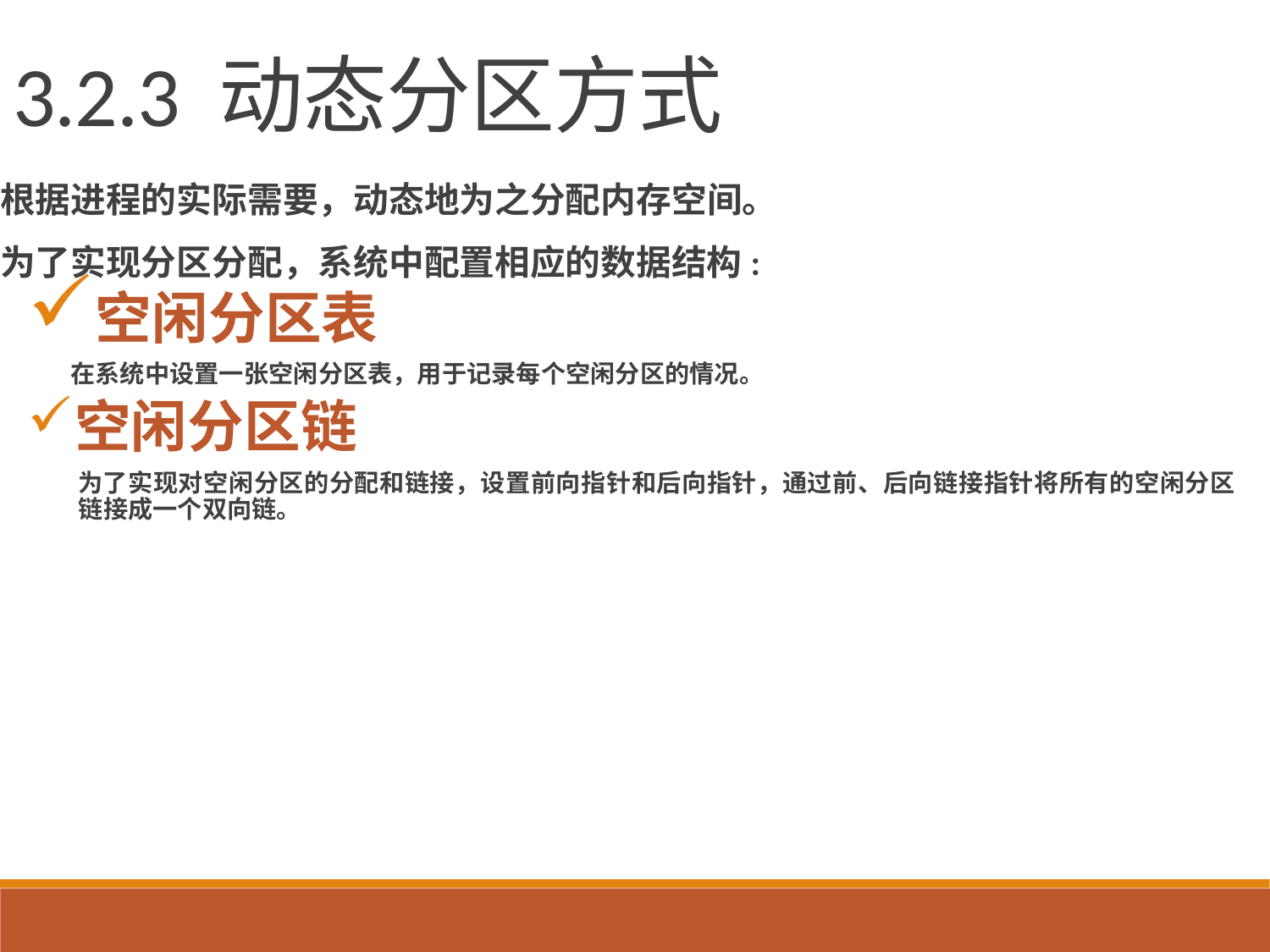

3.2.3 动态分区方式
根据进程的实际需要，动态地为之分配内存空间。
为了实现分区分配，系统中配置相应的数据结构:
空闲分区表
  在系统中设置一张空闲分区表，用于记录每个空闲分区的情况。
空闲分区链
   为了实现对空闲分区的分配和链接，设置前向指针和后向指针，通过前、后向链接指针将所有的空闲分区链接成一个双向链。